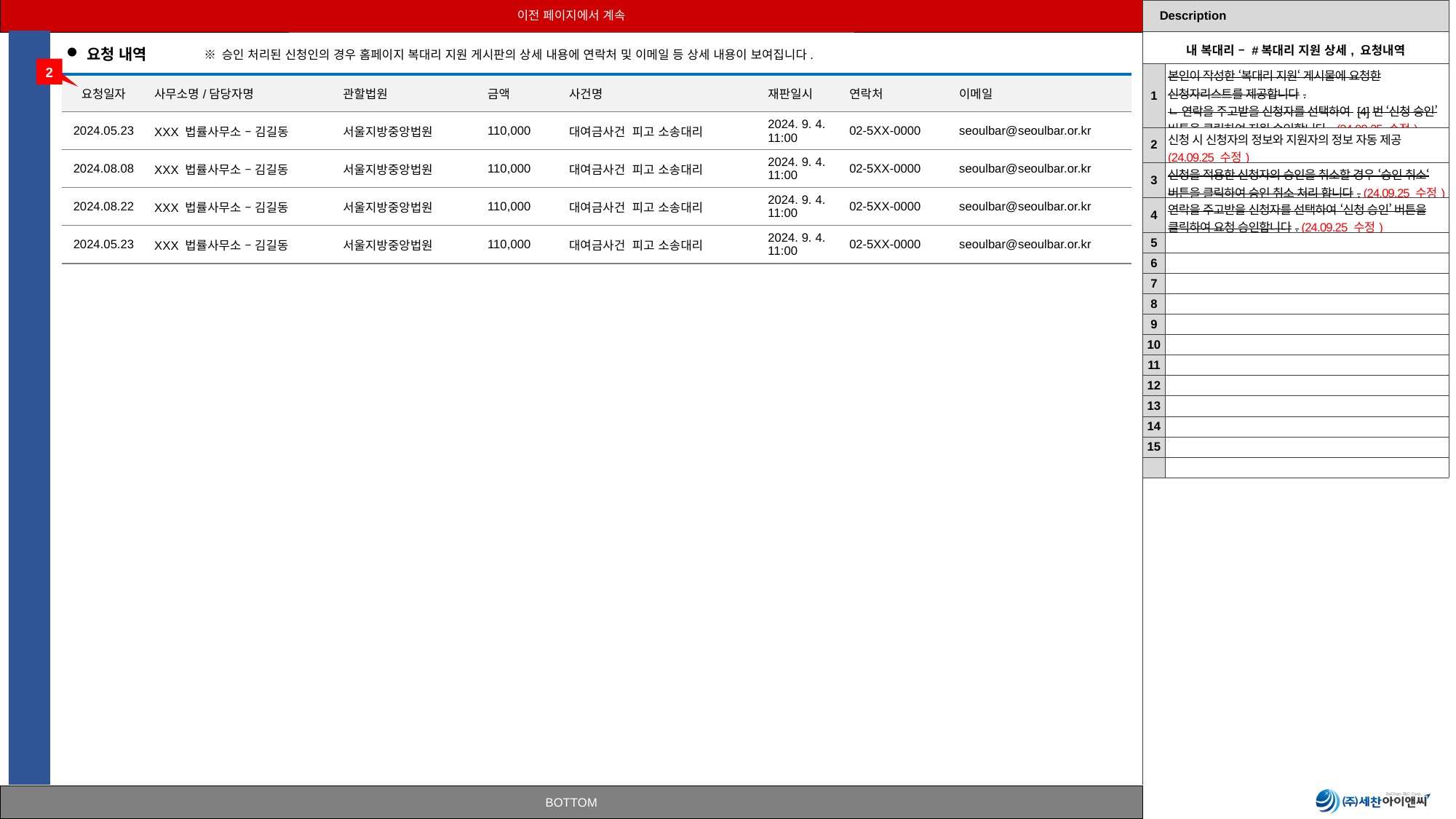

| Description |  |
| --- | --- |
| 내 복대리 – #복대리 지원 상세, 요청내역 |  |
| 1 | 본인이 작성한 ‘복대리 지원‘ 게시물에 요청한 신청자리스트를 제공합니다. ㄴ 연락을 주고받을 신청자를 선택하여 [4]번 ‘신청 승인’ 버튼을 클릭하여 지원 승인합니다. (24.09.25 수정) |
| 2 | 신청 시 신청자의 정보와 지원자의 정보 자동 제공(24.09.25 수정) |
| 3 | 신청을 적용한 신청자의 승인을 취소할 경우 ‘승인 취소‘ 버튼을 클릭하여 승인 취소 처리 합니다. (24.09.25 수정) |
| 4 | 연락을 주고받을 신청자를 선택하여 ‘신청 승인’ 버튼을 클릭하여 요청 승인합니다. (24.09.25 수정) |
| 5 |  |
| 6 |  |
| 7 |  |
| 8 |  |
| 9 |  |
| 10 |  |
| 11 |  |
| 12 |  |
| 13 |  |
| 14 |  |
| 15 |  |
|  |  |
요청 내역
※ 승인 처리된 신청인의 경우 홈페이지 복대리 지원 게시판의 상세 내용에 연락처 및 이메일 등 상세 내용이 보여집니다.
2
| 요청일자 | 사무소명/담당자명 | 관할법원 | 금액 | 사건명 | 재판일시 | 연락처 | 이메일 |
| --- | --- | --- | --- | --- | --- | --- | --- |
| 2024.05.23 | XXX 법률사무소 – 김길동 | 서울지방중앙법원 | 110,000 | 대여금사건 피고 소송대리 | 2024. 9. 4. 11:00 | 02-5XX-0000 | seoulbar@seoulbar.or.kr |
| 2024.08.08 | XXX 법률사무소 – 김길동 | 서울지방중앙법원 | 110,000 | 대여금사건 피고 소송대리 | 2024. 9. 4. 11:00 | 02-5XX-0000 | seoulbar@seoulbar.or.kr |
| 2024.08.22 | XXX 법률사무소 – 김길동 | 서울지방중앙법원 | 110,000 | 대여금사건 피고 소송대리 | 2024. 9. 4. 11:00 | 02-5XX-0000 | seoulbar@seoulbar.or.kr |
| 2024.05.23 | XXX 법률사무소 – 김길동 | 서울지방중앙법원 | 110,000 | 대여금사건 피고 소송대리 | 2024. 9. 4. 11:00 | 02-5XX-0000 | seoulbar@seoulbar.or.kr |